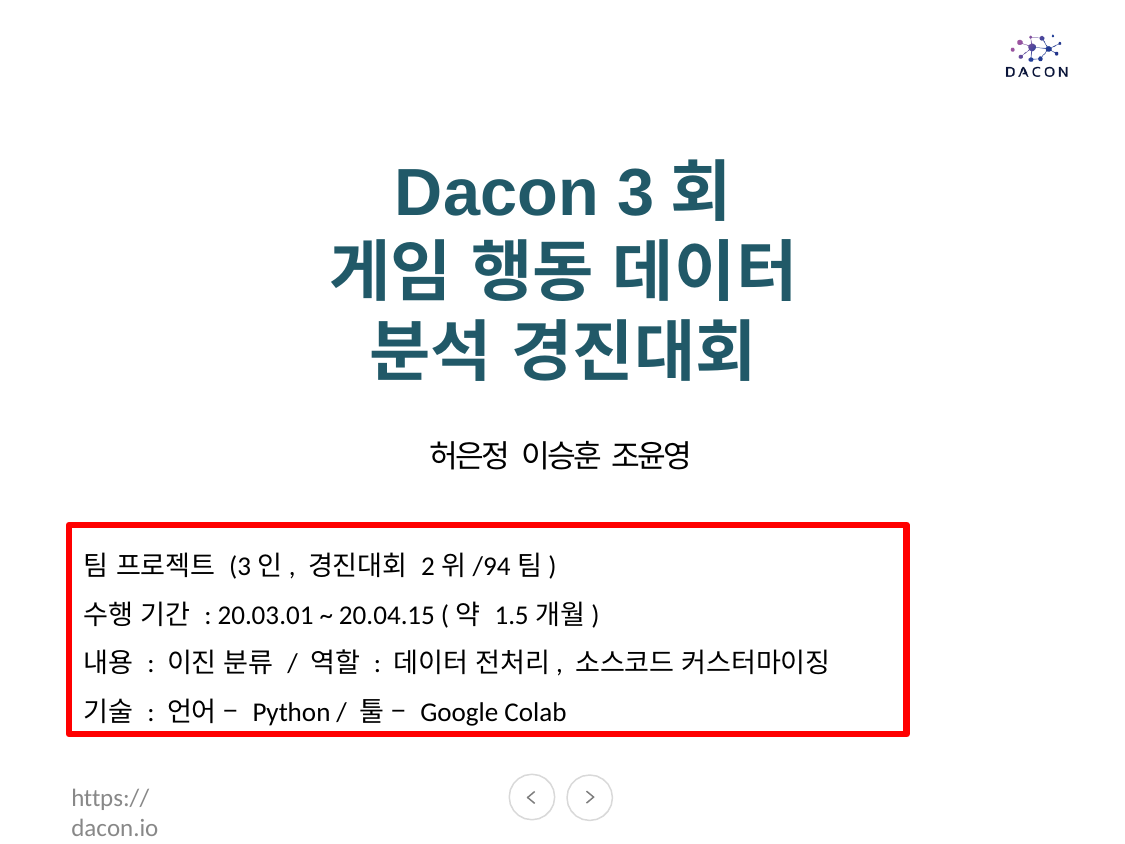

# Dacon 3회 게임 행동 데이터 분석 경진대회
허은정  이승훈  조윤영
팀 프로젝트 (3인, 경진대회 2위/94팀)
수행 기간 : 20.03.01 ~ 20.04.15 (약 1.5개월)
내용 : 이진 분류 / 역할 : 데이터 전처리, 소스코드 커스터마이징
기술 : 언어 – Python / 툴 – Google Colab

https://dacon.io